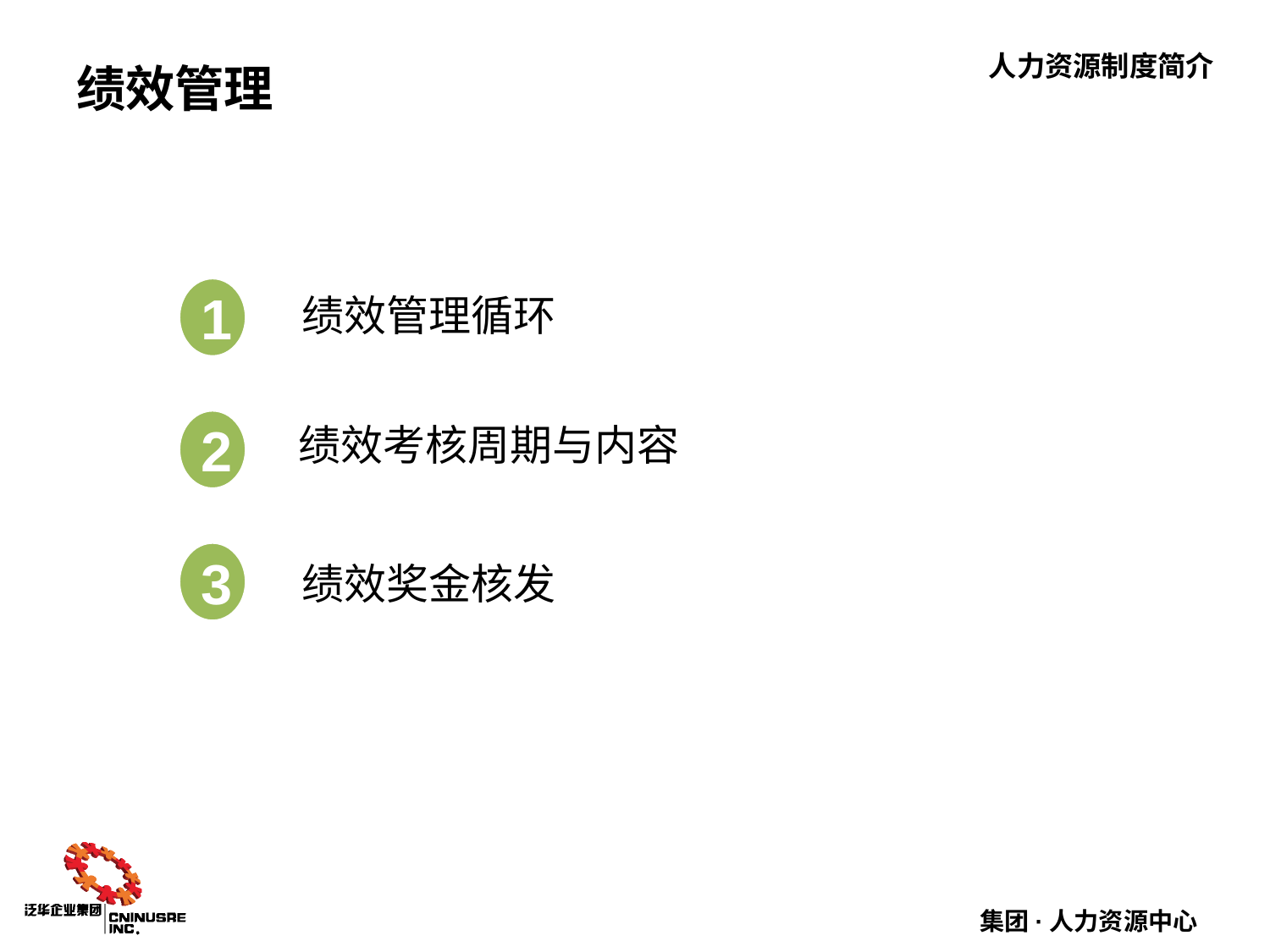

# 绩效管理
1
2
3
绩效管理循环
绩效考核周期与内容
绩效奖金核发